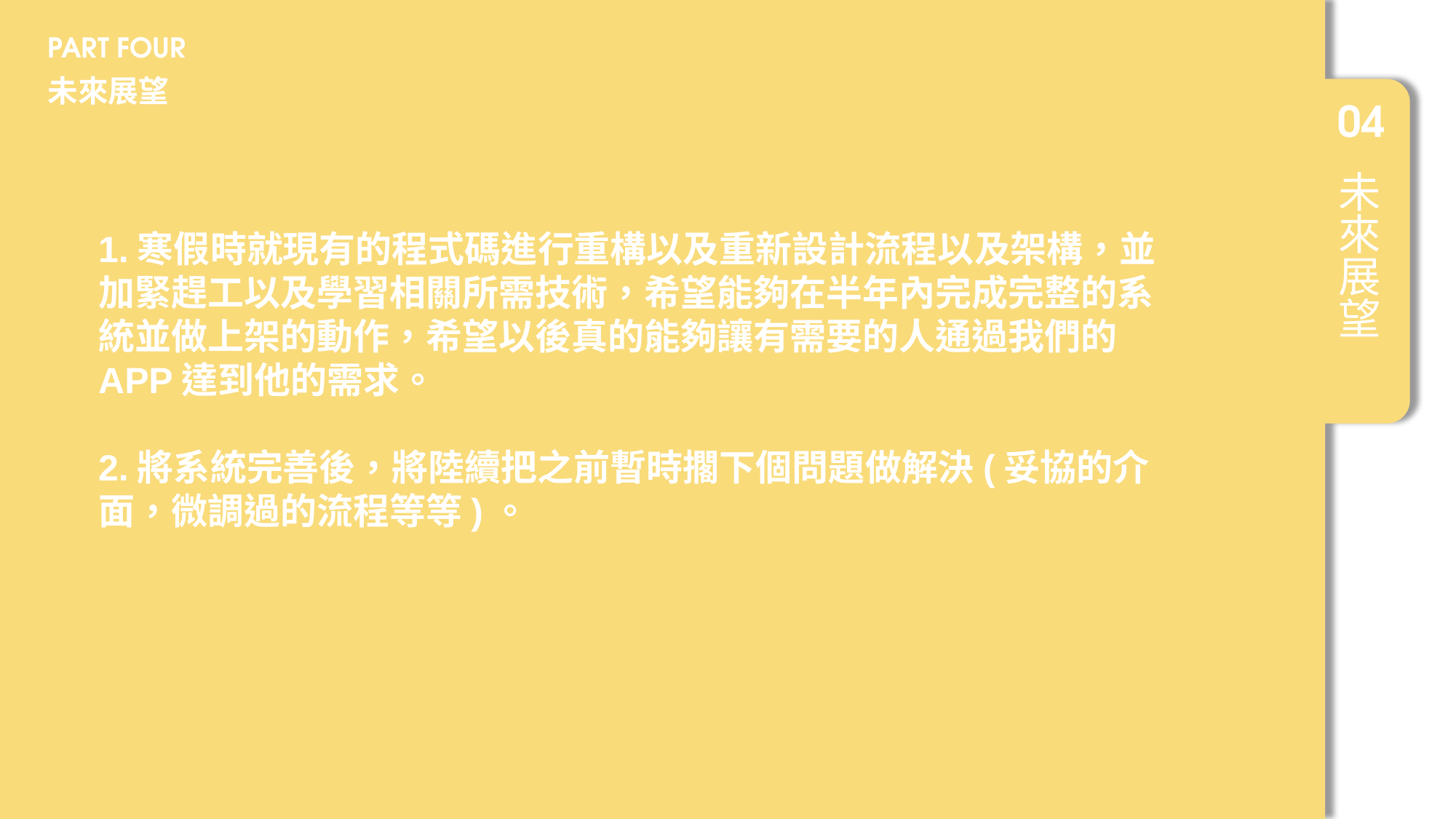

PART FOUR
未來展望
04
未來展望
1.寒假時就現有的程式碼進行重構以及重新設計流程以及架構，並加緊趕工以及學習相關所需技術，希望能夠在半年內完成完整的系統並做上架的動作，希望以後真的能夠讓有需要的人通過我們的APP達到他的需求。

2.將系統完善後，將陸續把之前暫時擱下個問題做解決(妥協的介面，微調過的流程等等)。